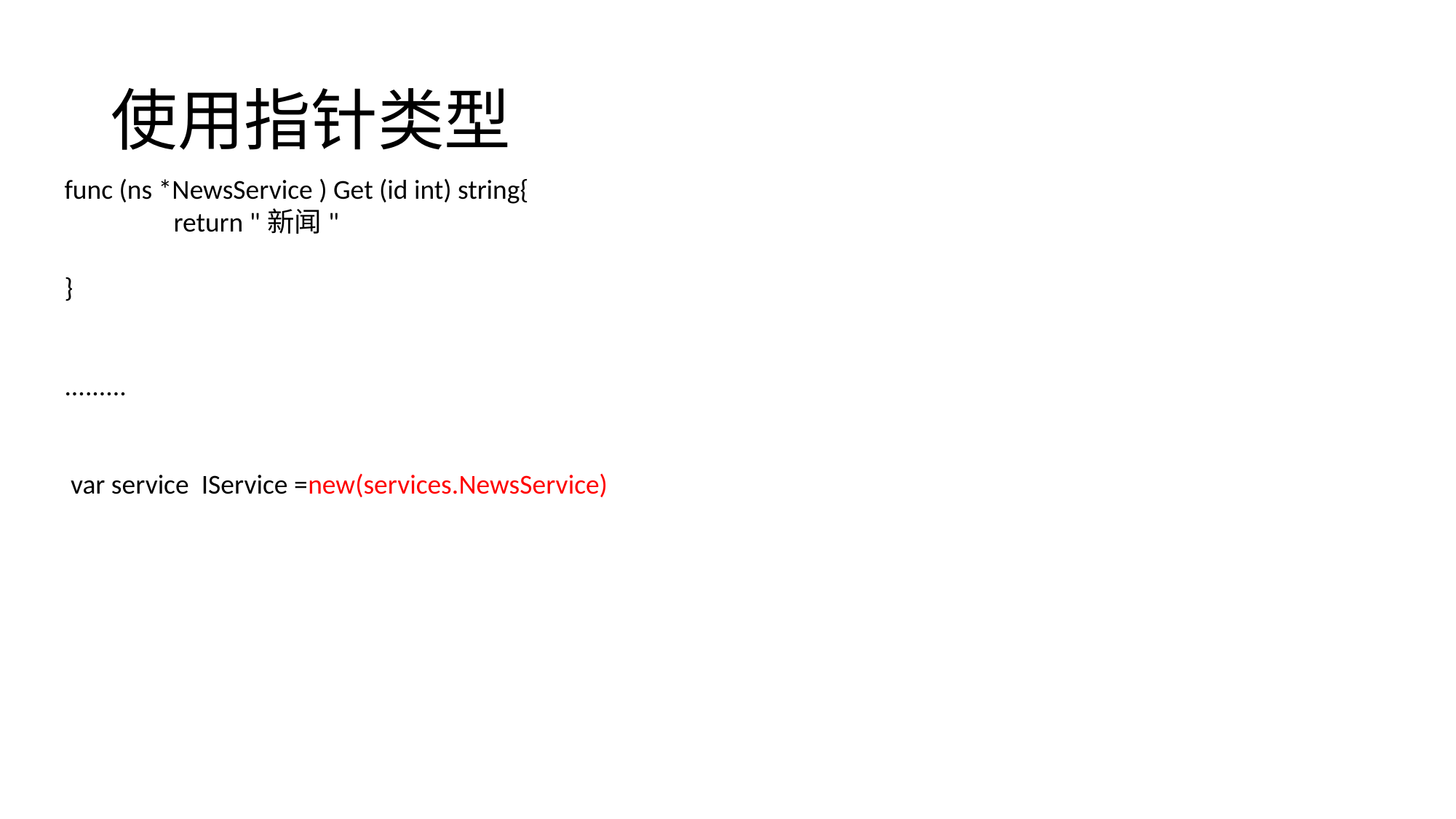

# 使用指针类型
func (ns *NewsService ) Get (id int) string{
	return "新闻"
}

.........

 var service  IService =new(services.NewsService)